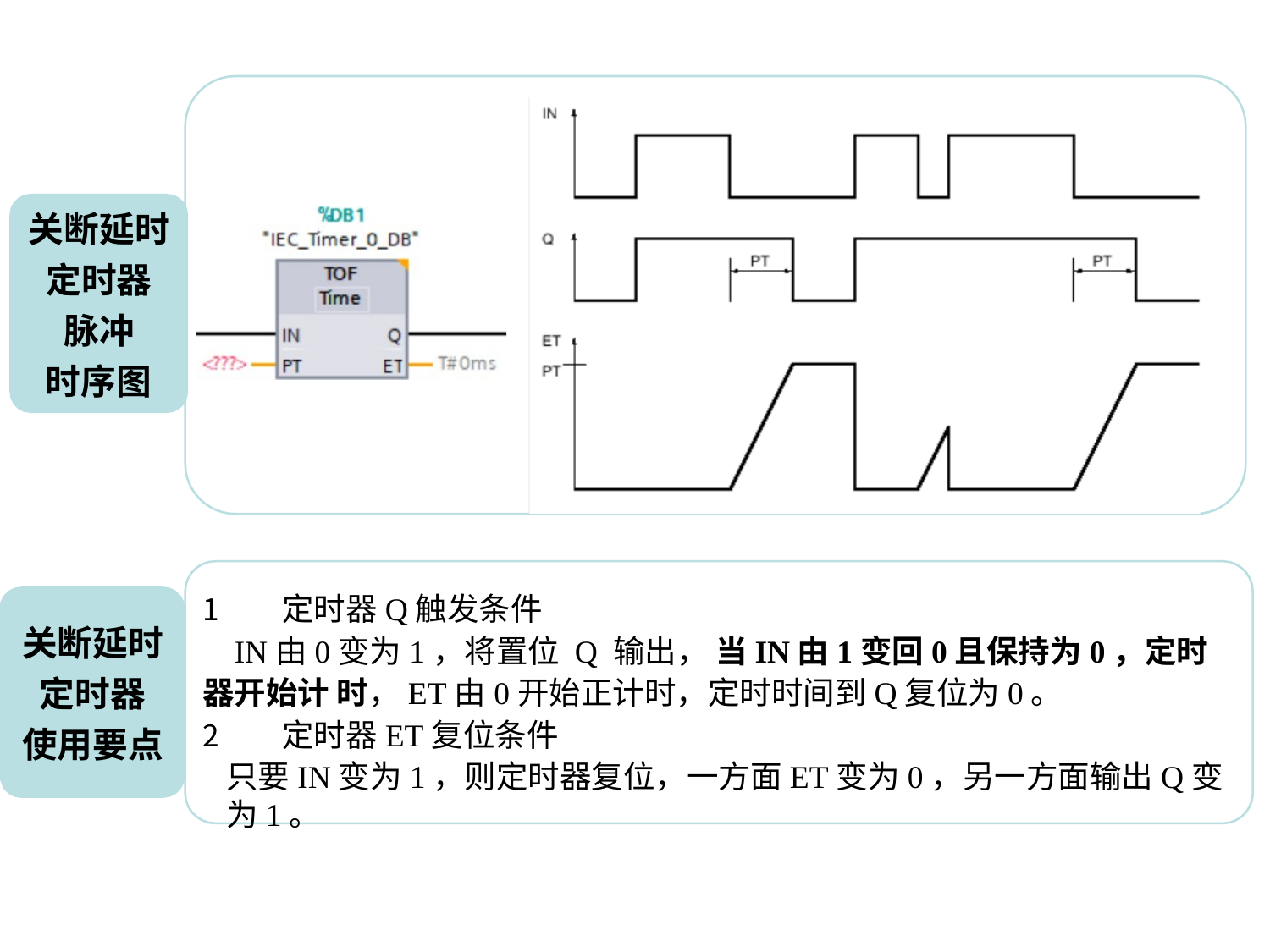

# 关断延时 定时器 脉冲

时序图

定时器Q触发条件
IN由0变为1，将置位 Q 输出， 当IN由1变回0且保持为0，定时器开始计 时，ET由0开始正计时，定时时间到Q复位为0。
定时器ET复位条件
只要IN变为1，则定时器复位，一方面ET变为0，另一方面输出Q变为1。

关断延时 定时器 使用要点